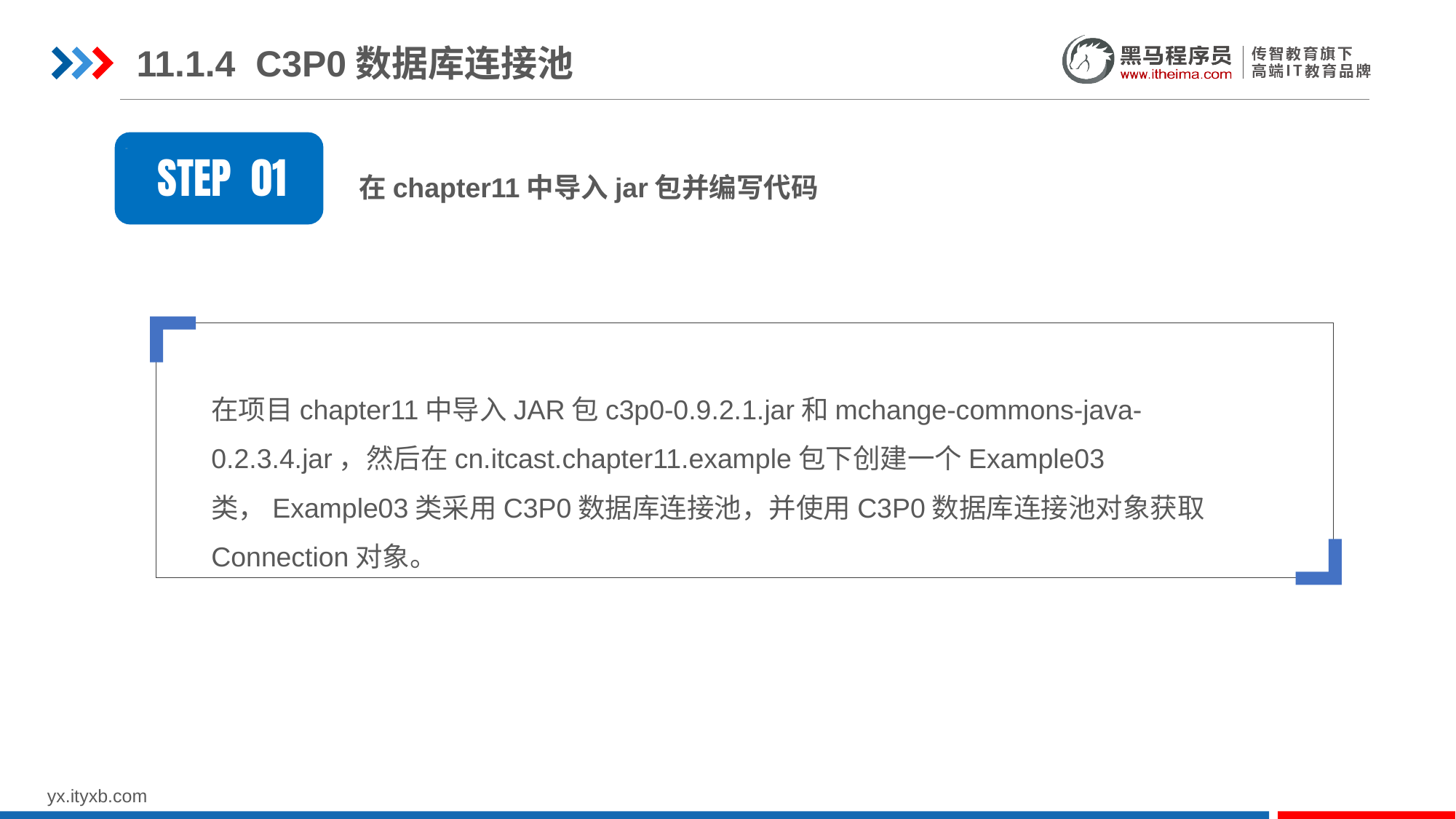

11.1.4  C3P0数据库连接池

在chapter11中导入jar包并编写代码
STEP  01

在项目chapter11中导入JAR包c3p0-0.9.2.1.jar和mchange-commons-java-0.2.3.4.jar，然后在cn.itcast.chapter11.example包下创建一个Example03类，Example03类采用C3P0数据库连接池，并使用C3P0数据库连接池对象获取Connection对象。